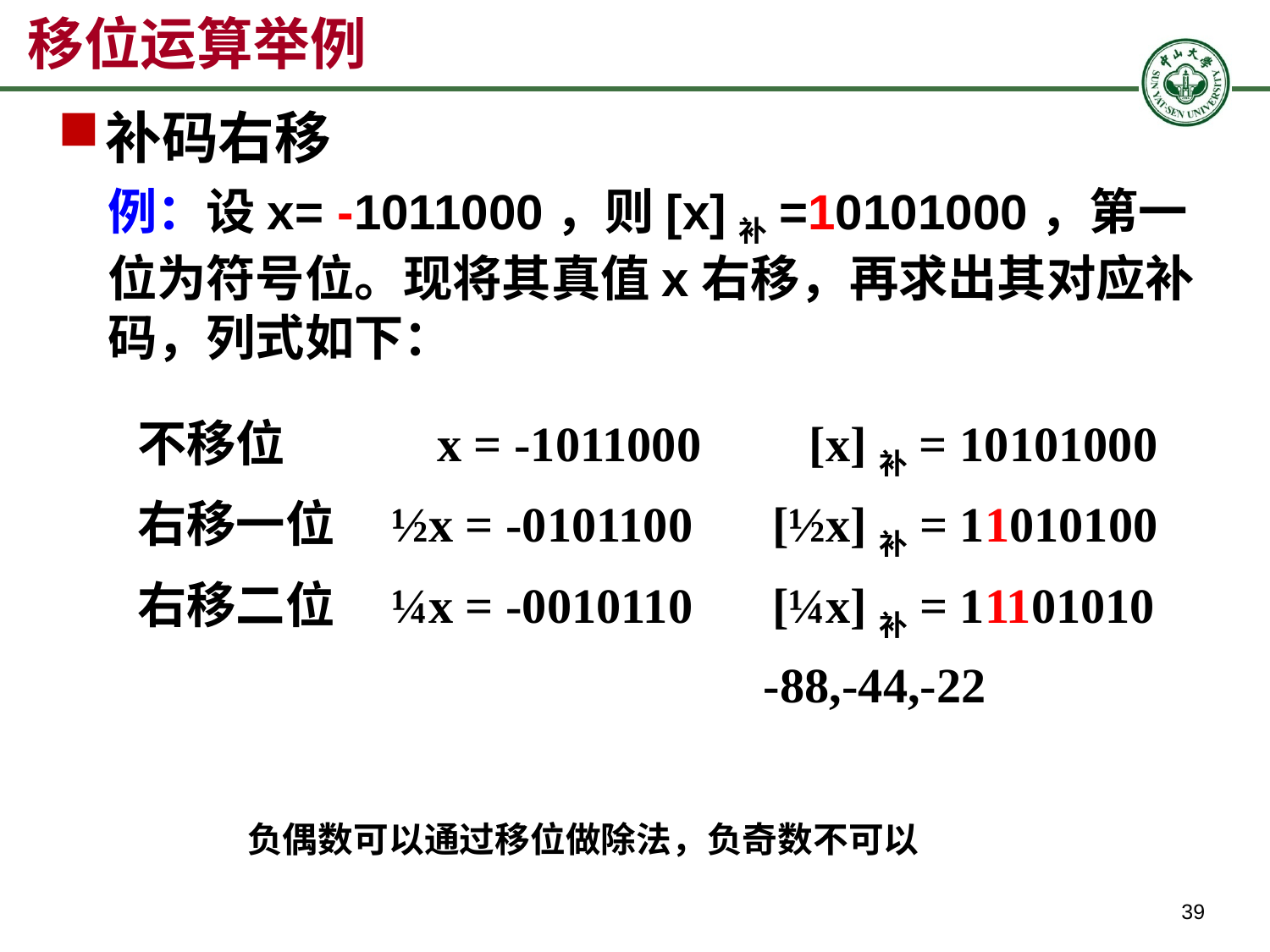

移位运算举例
补码右移
例：设x= -1011000，则[x]补=10101000，第一位为符号位。现将其真值x右移，再求出其对应补码，列式如下：
不移位	   x = -1011000	   [x]补= 10101000
右移一位	½x = -0101100	[½x]补= 11010100
右移二位	¼x = -0010110	[¼x]补= 11101010
                                                   -88,-44,-22

负偶数可以通过移位做除法，负奇数不可以